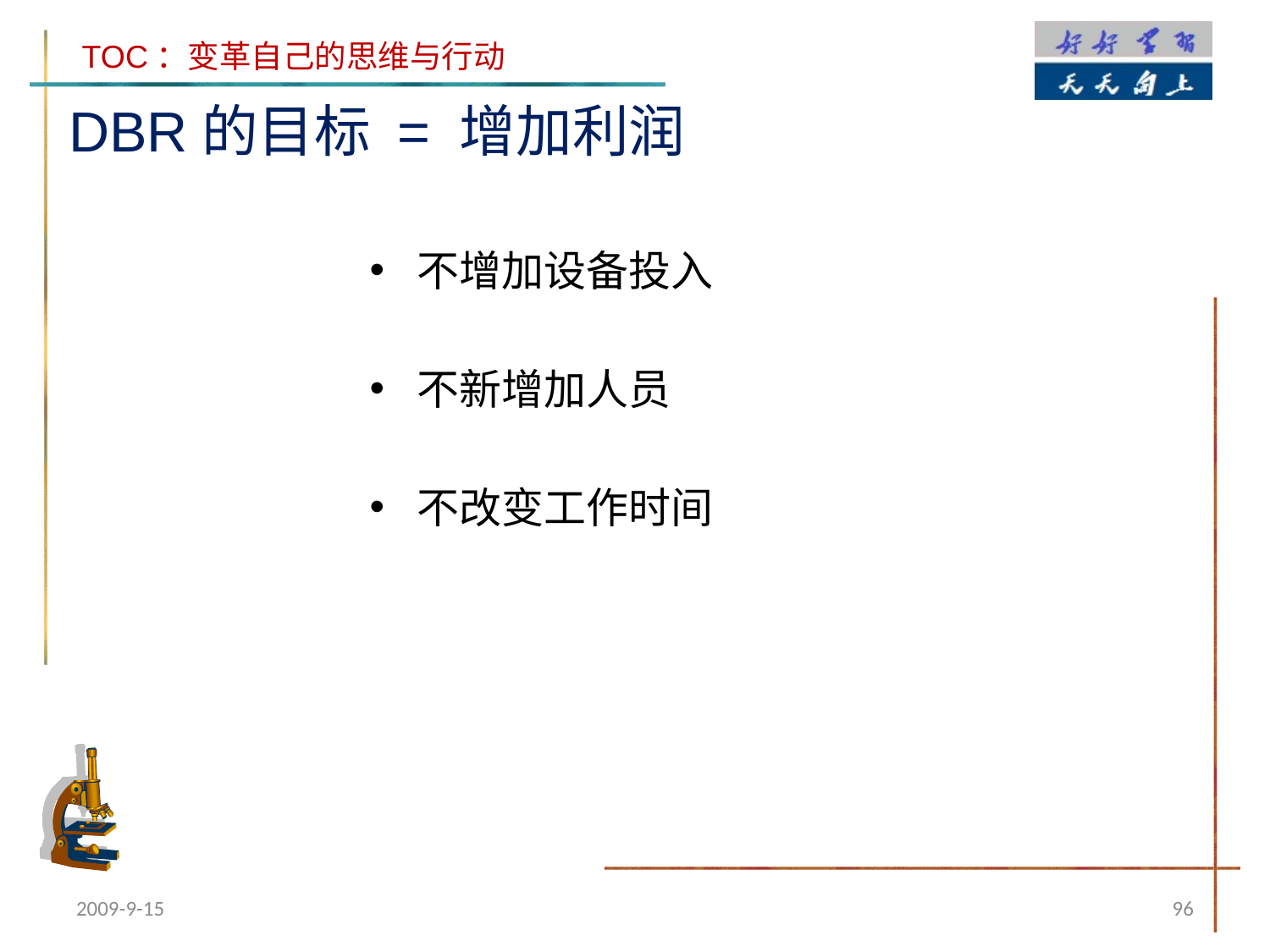

DBR的目标 = 增加利润
不增加设备投入

不新增加人员

不改变工作时间
2009-9-15
96